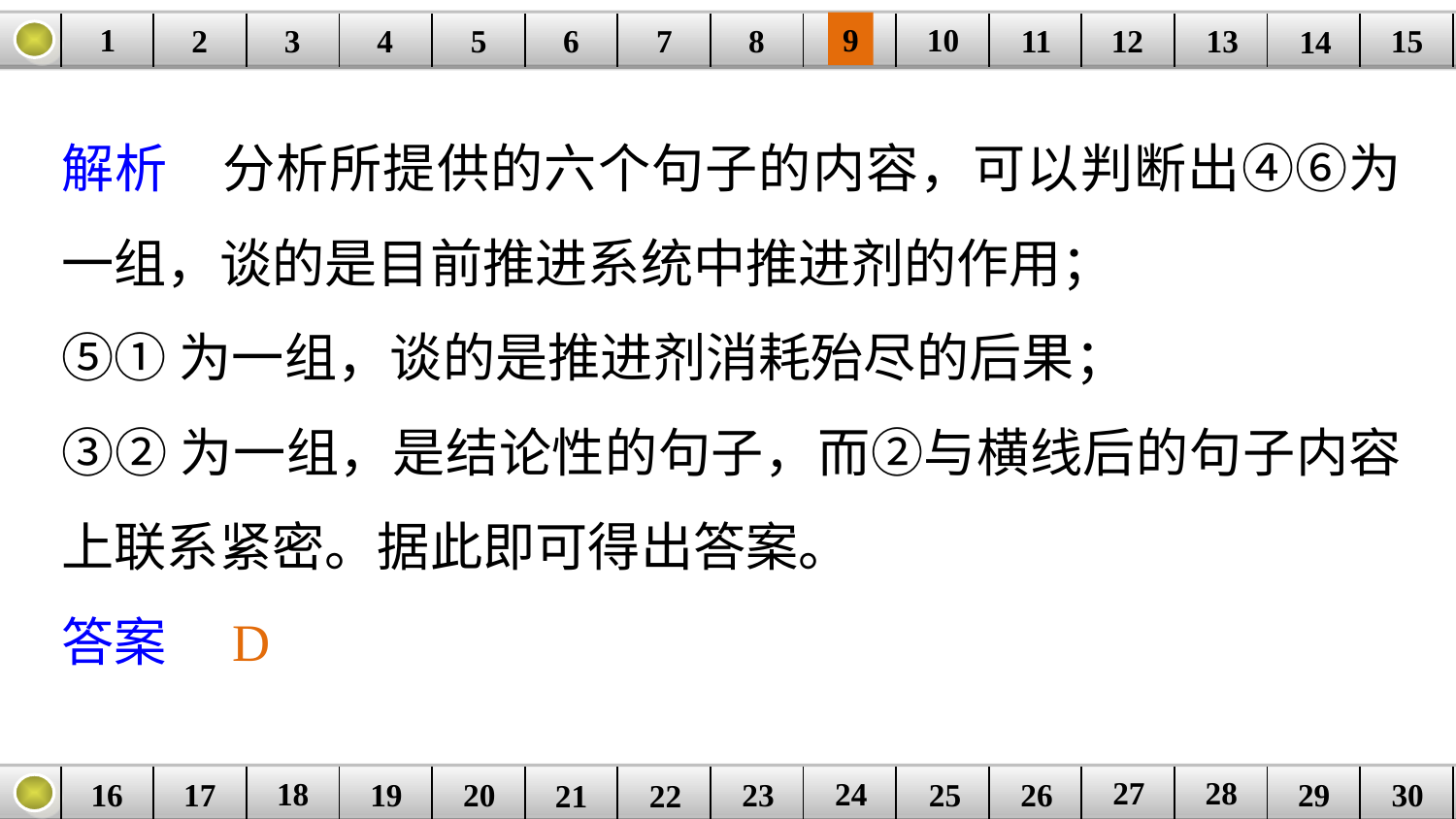

9
10
1
3
4
5
6
8
11
2
12
15
|  |  |  |  |  |  |  |  |  |  |  |  |  |  |  |
| --- | --- | --- | --- | --- | --- | --- | --- | --- | --- | --- | --- | --- | --- | --- |
7
13
14

解析　分析所提供的六个句子的内容，可以判断出④⑥为一组，谈的是目前推进系统中推进剂的作用；
⑤①为一组，谈的是推进剂消耗殆尽的后果；
③②为一组，是结论性的句子，而②与横线后的句子内容上联系紧密。据此即可得出答案。
答案　D

27
28
18
24
16
25
26
30
|  |  |  |  |  |  |  |  |  |  |  |  |  |  |  |
| --- | --- | --- | --- | --- | --- | --- | --- | --- | --- | --- | --- | --- | --- | --- |
23
17
19
20
29
21
22